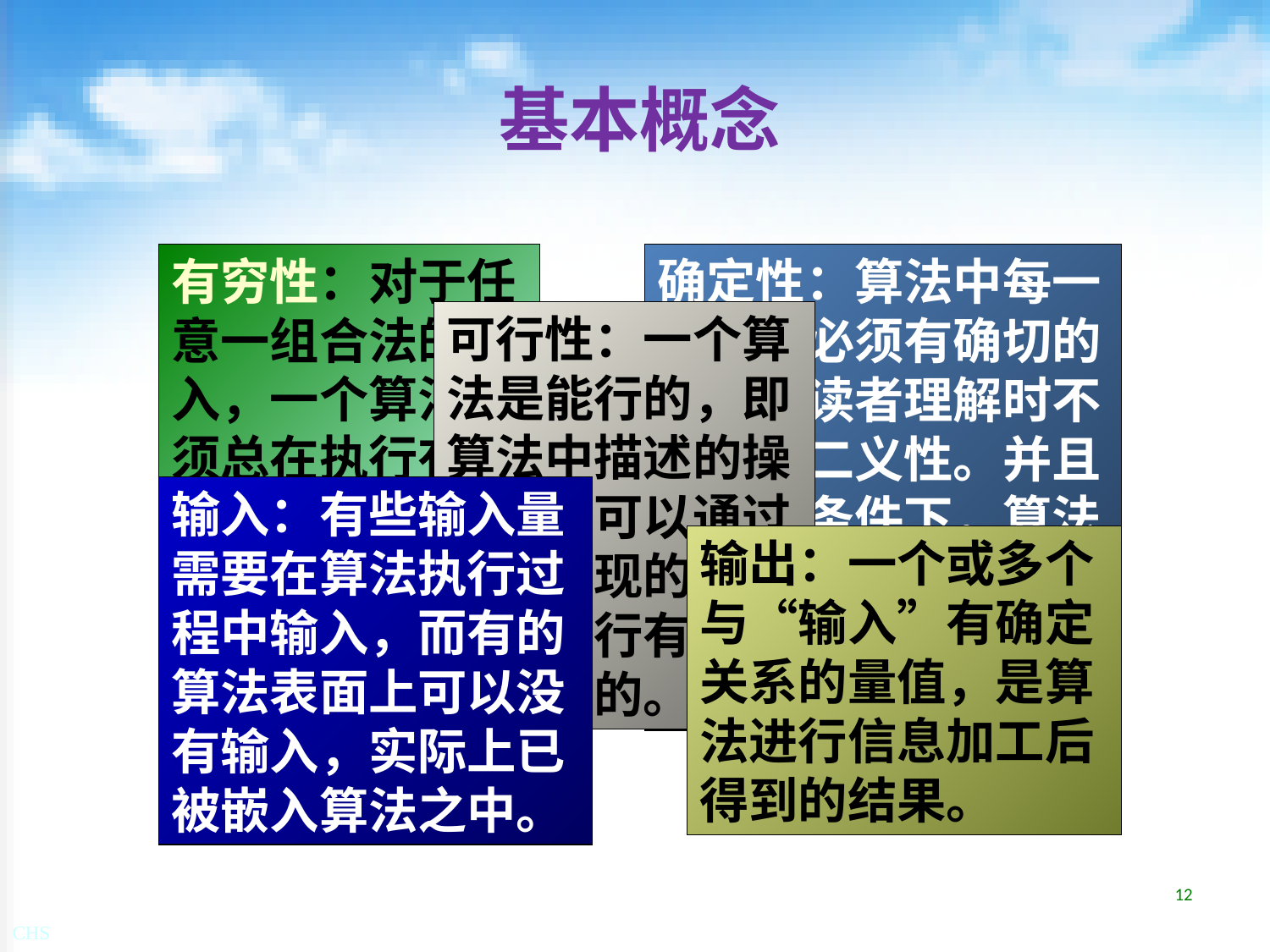

# 基本概念
有穷性：对于任意一组合法的输入，一个算法必须总在执行有穷步骤之后结束，每一步都能在有限时间内完成。
确定性：算法中每一条指令必须有确切的含义，读者理解时不会产生二义性。并且在任何条件下，算法都只有一条执行路径
——相同输入得到相同输出。
可行性：一个算法是能行的，即算法中描述的操作都是可以通过已经实现的基本运算执行有限次来实现的。
输入：有些输入量需要在算法执行过程中输入，而有的算法表面上可以没有输入，实际上已被嵌入算法之中。
输出：一个或多个与“输入”有确定关系的量值，是算法进行信息加工后得到的结果。
12